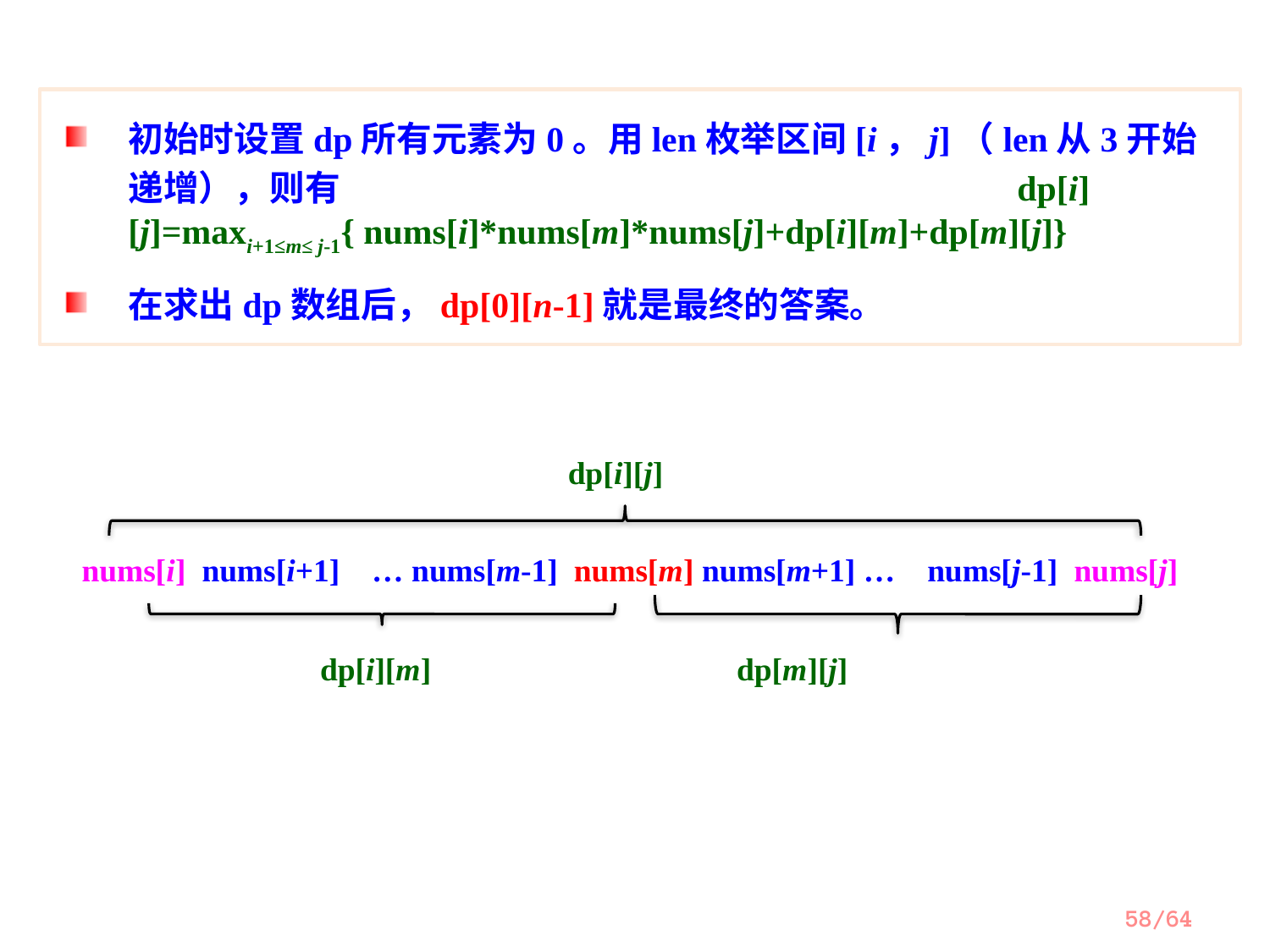

初始时设置dp所有元素为0。用len枚举区间[i，j]（len从3开始递增），则有						dp[i][j]=maxi+1≤m≤ j-1{ nums[i]*nums[m]*nums[j]+dp[i][m]+dp[m][j]}
在求出dp数组后，dp[0][n-1]就是最终的答案。

dp[i][j]
nums[i]  nums[i+1]    … nums[m-1]  nums[m] nums[m+1] …    nums[j-1]  nums[j]
dp[i][m]
dp[m][j]
58/64